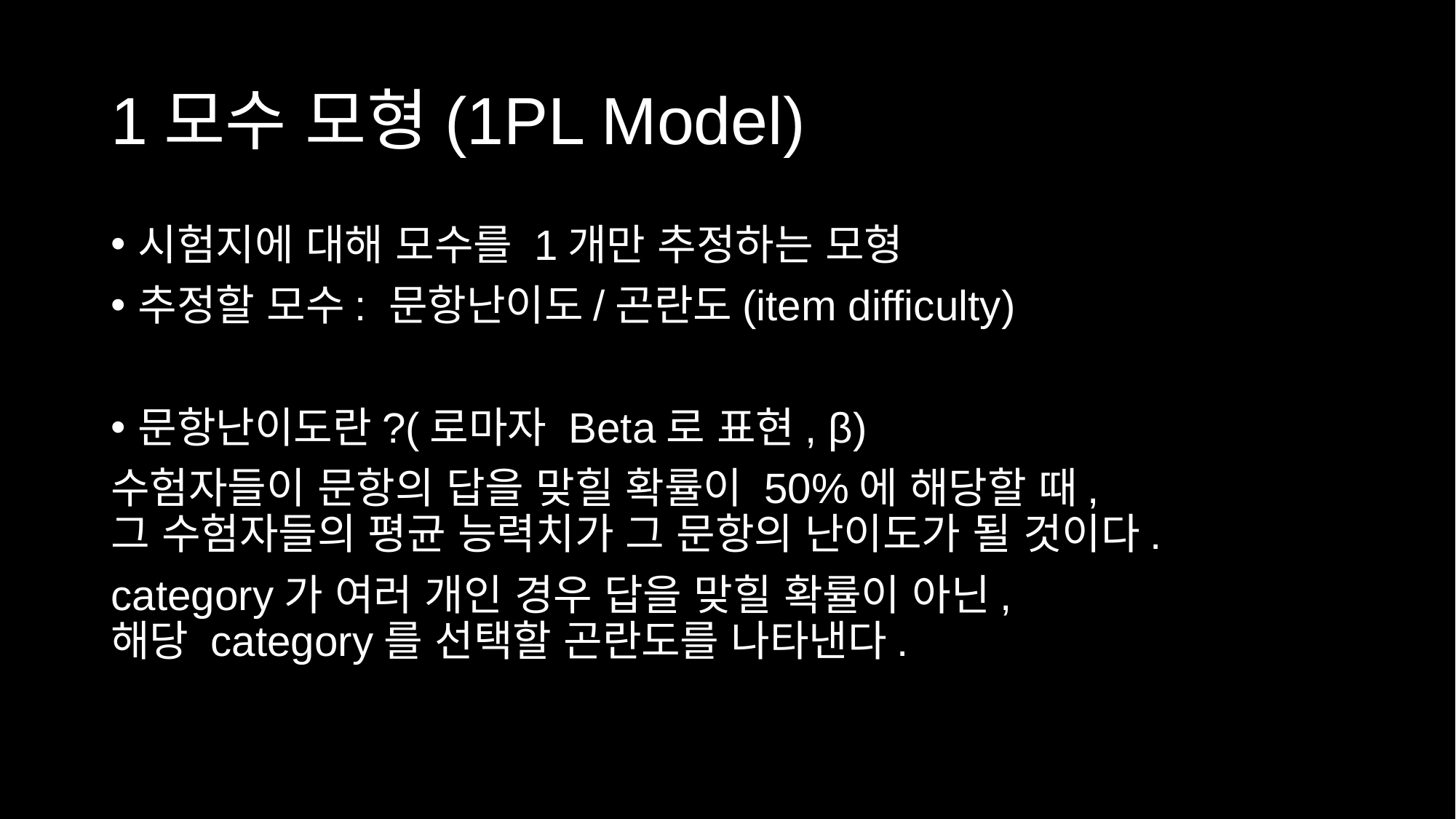

# 1모수 모형(1PL Model)
시험지에 대해 모수를 1개만 추정하는 모형
추정할 모수: 문항난이도/곤란도(item difficulty)

문항난이도란?(로마자 Beta로 표현, β)
수험자들이 문항의 답을 맞힐 확률이 50%에 해당할 때,
그 수험자들의 평균 능력치가 그 문항의 난이도가 될 것이다.
category가 여러 개인 경우 답을 맞힐 확률이 아닌,
해당 category를 선택할 곤란도를 나타낸다.